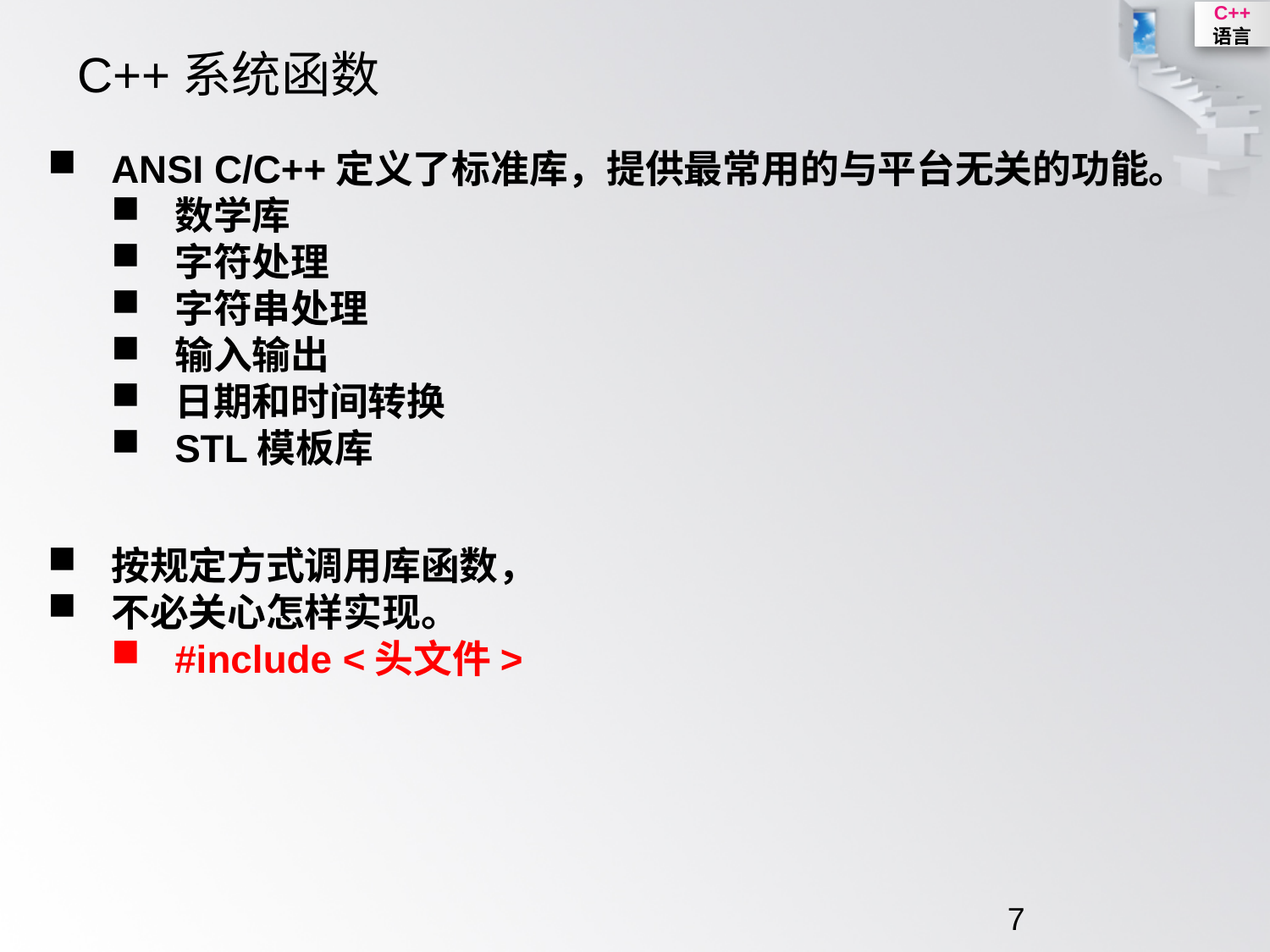

C++系统函数
ANSI C/C++定义了标准库，提供最常用的与平台无关的功能。
数学库
字符处理
字符串处理
输入输出
日期和时间转换
STL模板库

按规定方式调用库函数，
不必关心怎样实现。
#include <头文件>

7